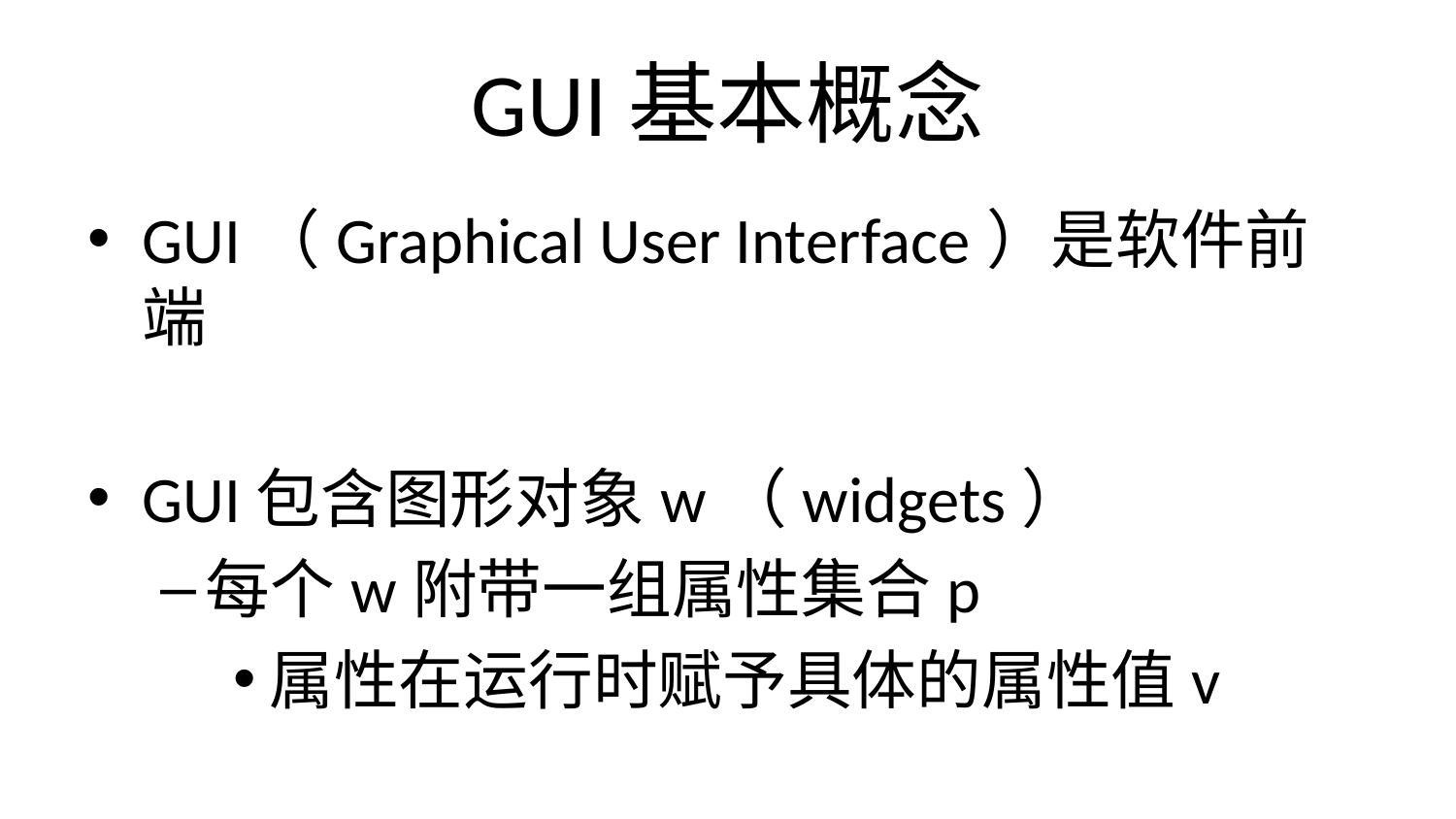

# GUI基本概念
GUI（Graphical User Interface）是软件前端

GUI包含图形对象w（widgets）
每个w附带一组属性集合p
属性在运行时赋予具体的属性值v